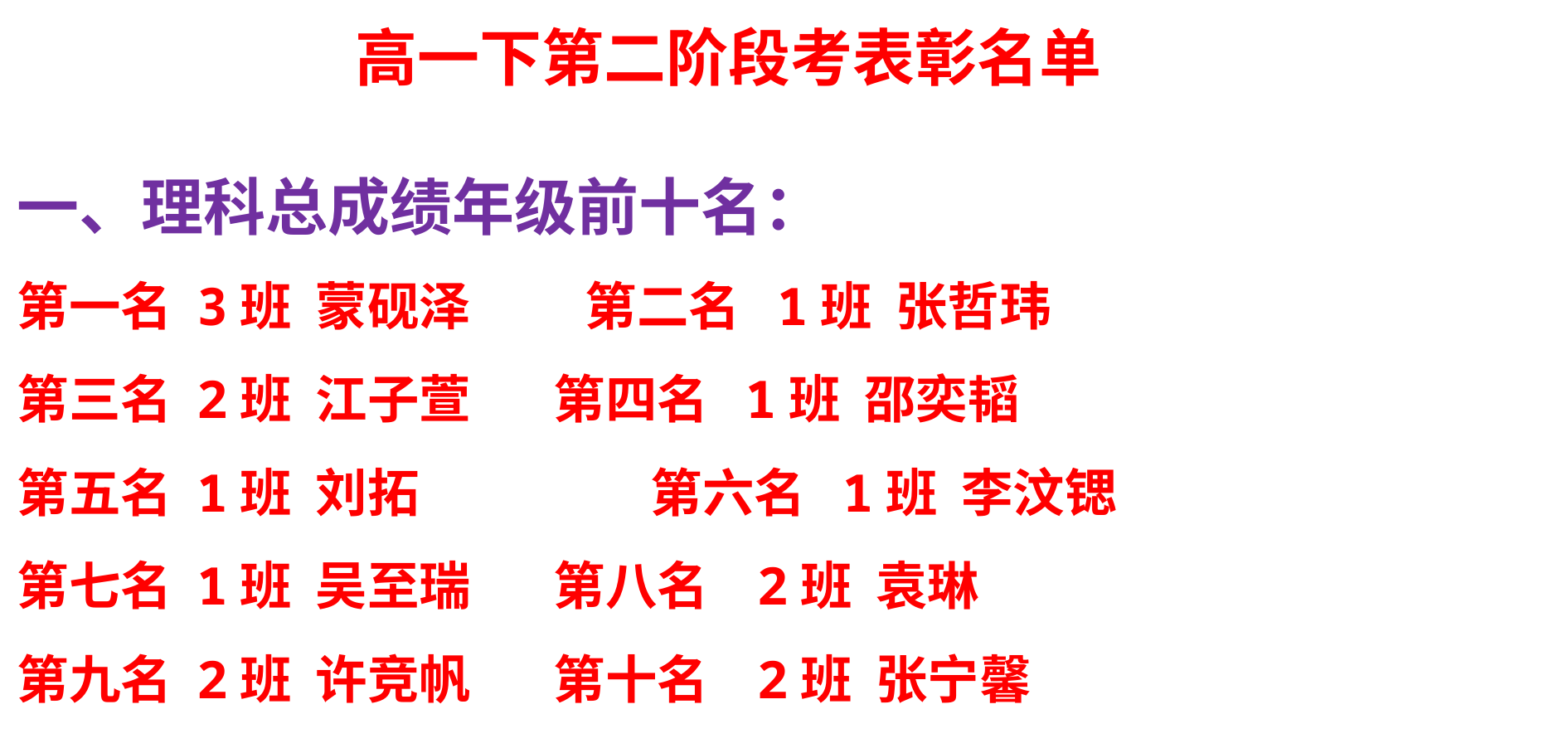

高一下第二阶段考表彰名单

一、理科总成绩年级前十名：
第一名 3班  蒙砚泽	      第二名  1班  张哲玮
第三名 2班  江子萱       第四名  1班  邵奕韬
第五名 1班  刘拓	  	 第六名  1班  李汶锶
第七名 1班  吴至瑞       第八名   2班  袁琳
第九名 2班  许竞帆       第十名   2班  张宁馨